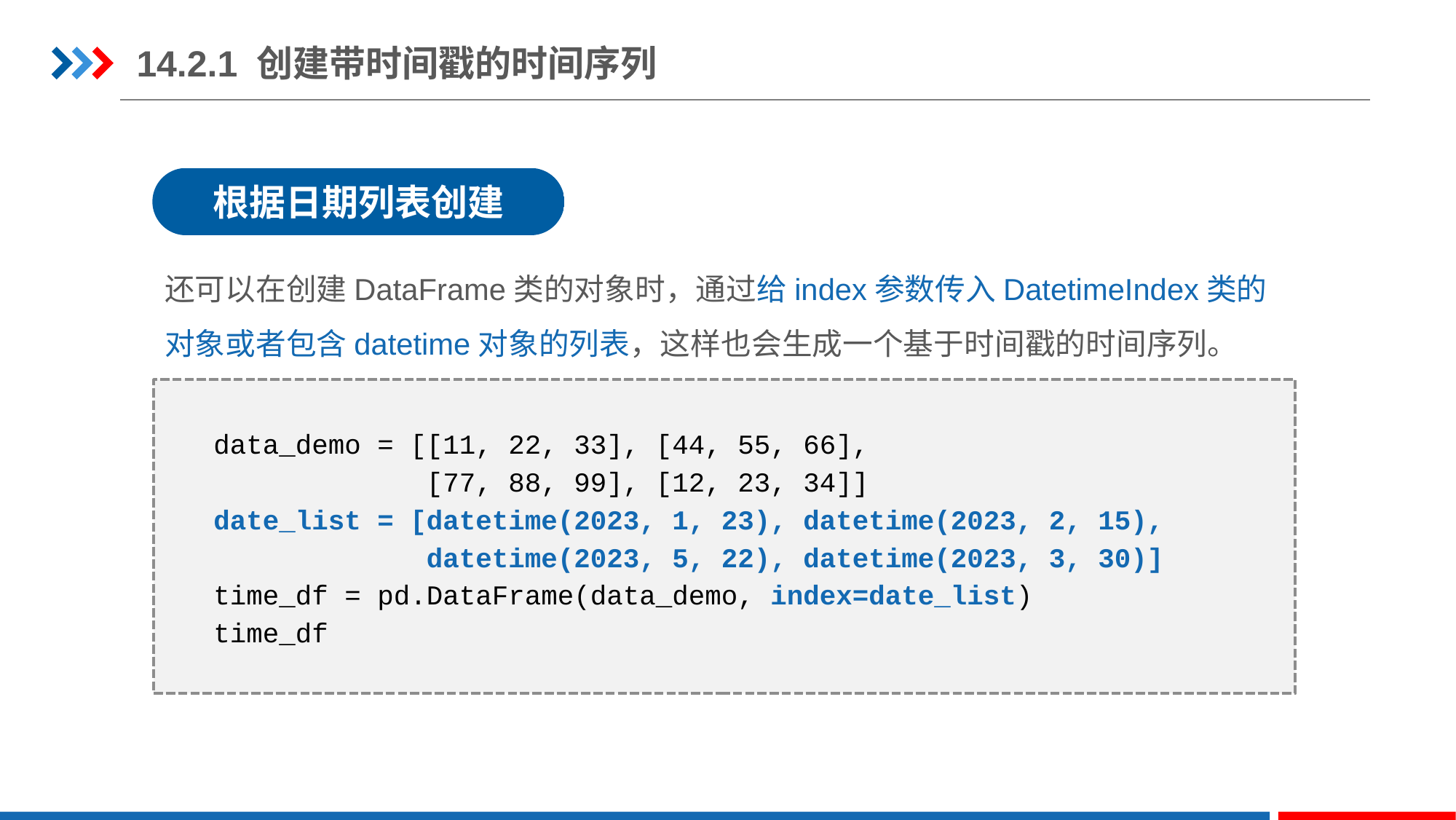

14.2.1 创建带时间戳的时间序列
根据日期列表创建
还可以在创建DataFrame类的对象时，通过给index参数传入DatetimeIndex类的对象或者包含datetime对象的列表，这样也会生成一个基于时间戳的时间序列。

data_demo = [[11, 22, 33], [44, 55, 66],
             [77, 88, 99], [12, 23, 34]]
date_list = [datetime(2023, 1, 23), datetime(2023, 2, 15),
             datetime(2023, 5, 22), datetime(2023, 3, 30)]
time_df = pd.DataFrame(data_demo, index=date_list)
time_df